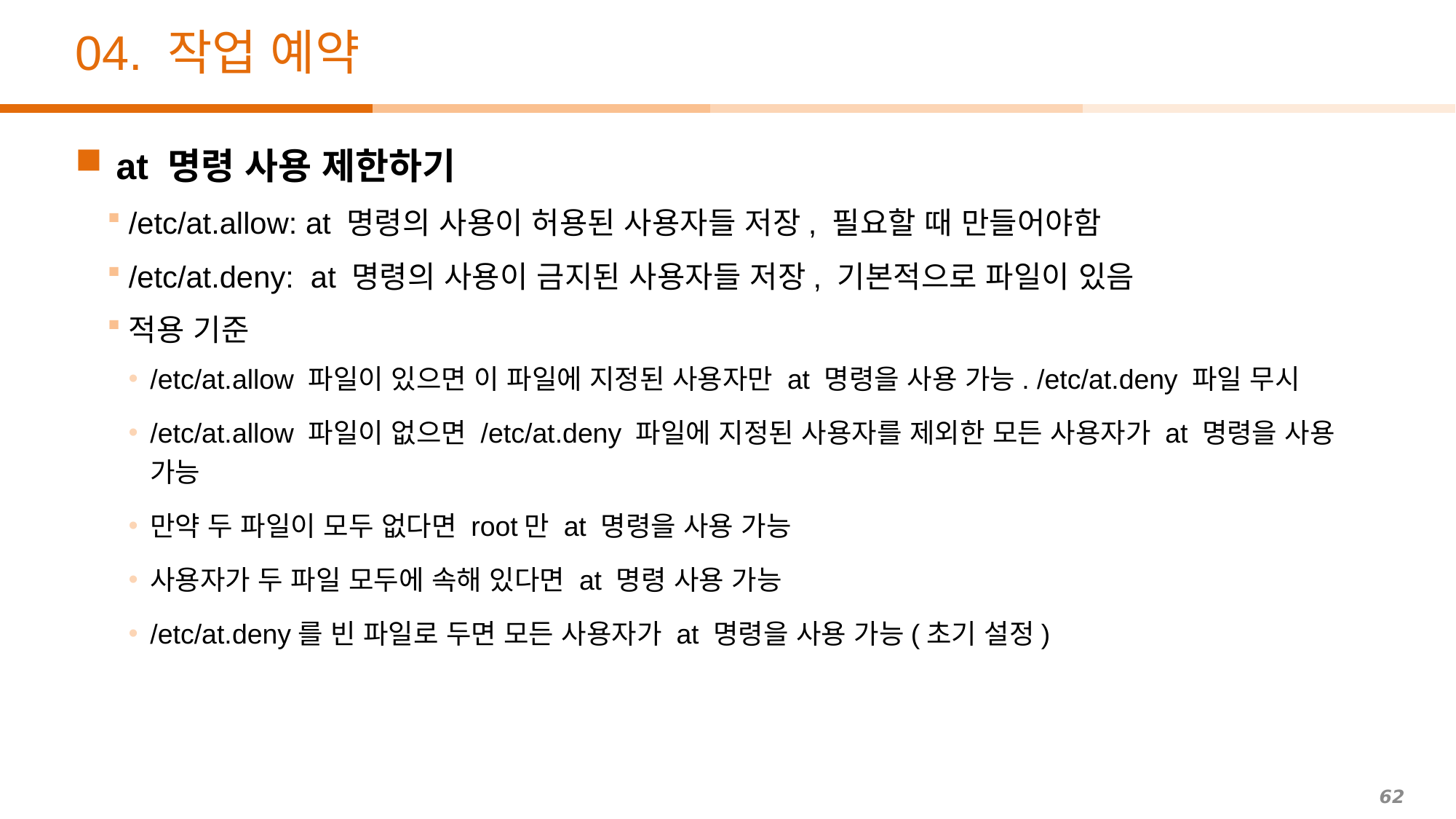

# 04. 작업 예약
at 명령 사용 제한하기
/etc/at.allow: at 명령의 사용이 허용된 사용자들 저장, 필요할 때 만들어야함
/etc/at.deny:  at 명령의 사용이 금지된 사용자들 저장, 기본적으로 파일이 있음
적용 기준
/etc/at.allow 파일이 있으면 이 파일에 지정된 사용자만 at 명령을 사용 가능. /etc/at.deny 파일 무시
/etc/at.allow 파일이 없으면 /etc/at.deny 파일에 지정된 사용자를 제외한 모든 사용자가 at 명령을 사용 가능
만약 두 파일이 모두 없다면 root만 at 명령을 사용 가능
사용자가 두 파일 모두에 속해 있다면 at 명령 사용 가능
/etc/at.deny를 빈 파일로 두면 모든 사용자가 at 명령을 사용 가능(초기 설정)